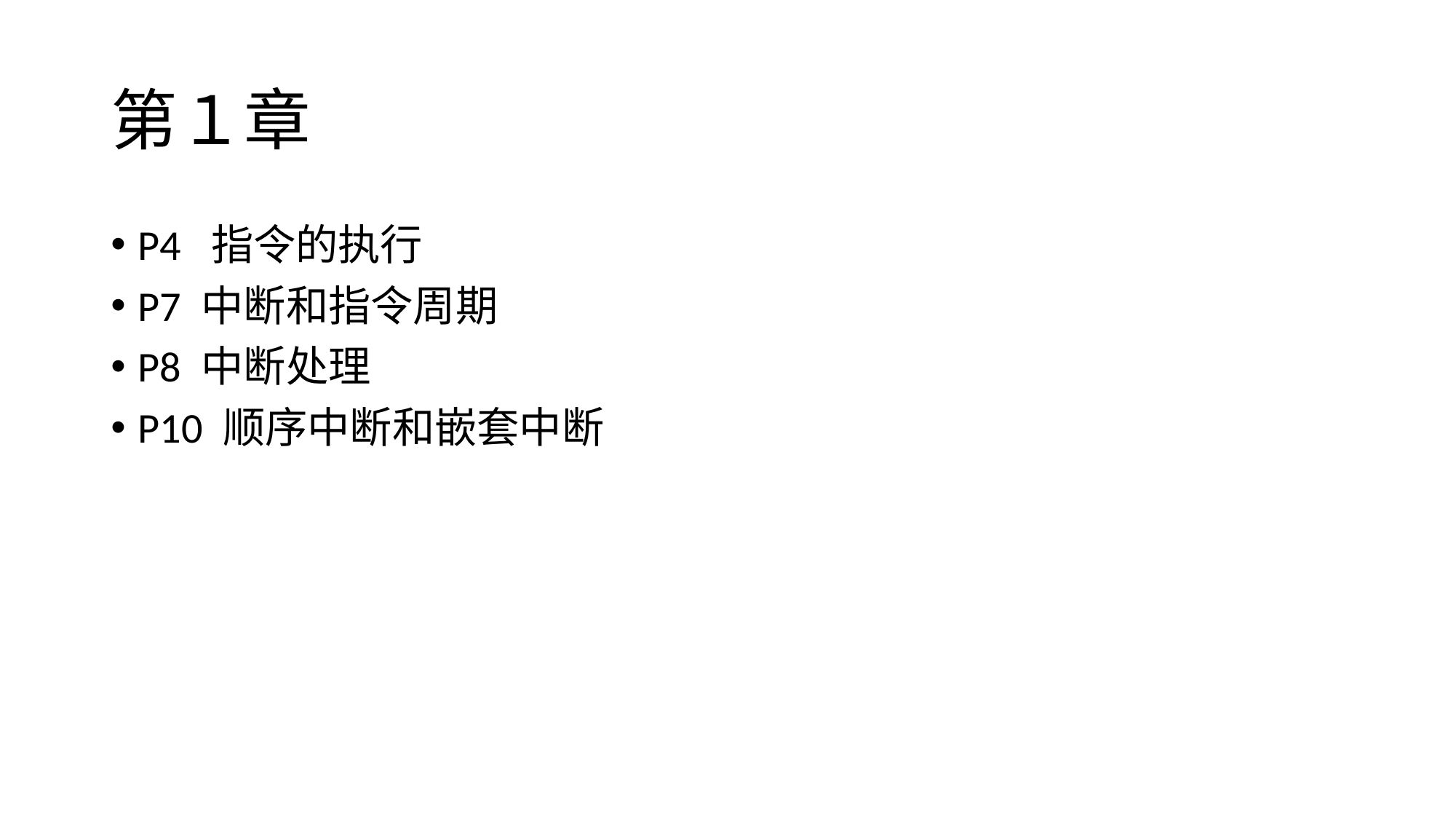

# 第１章
P4  指令的执行
P7 中断和指令周期
P8 中断处理
P10 顺序中断和嵌套中断